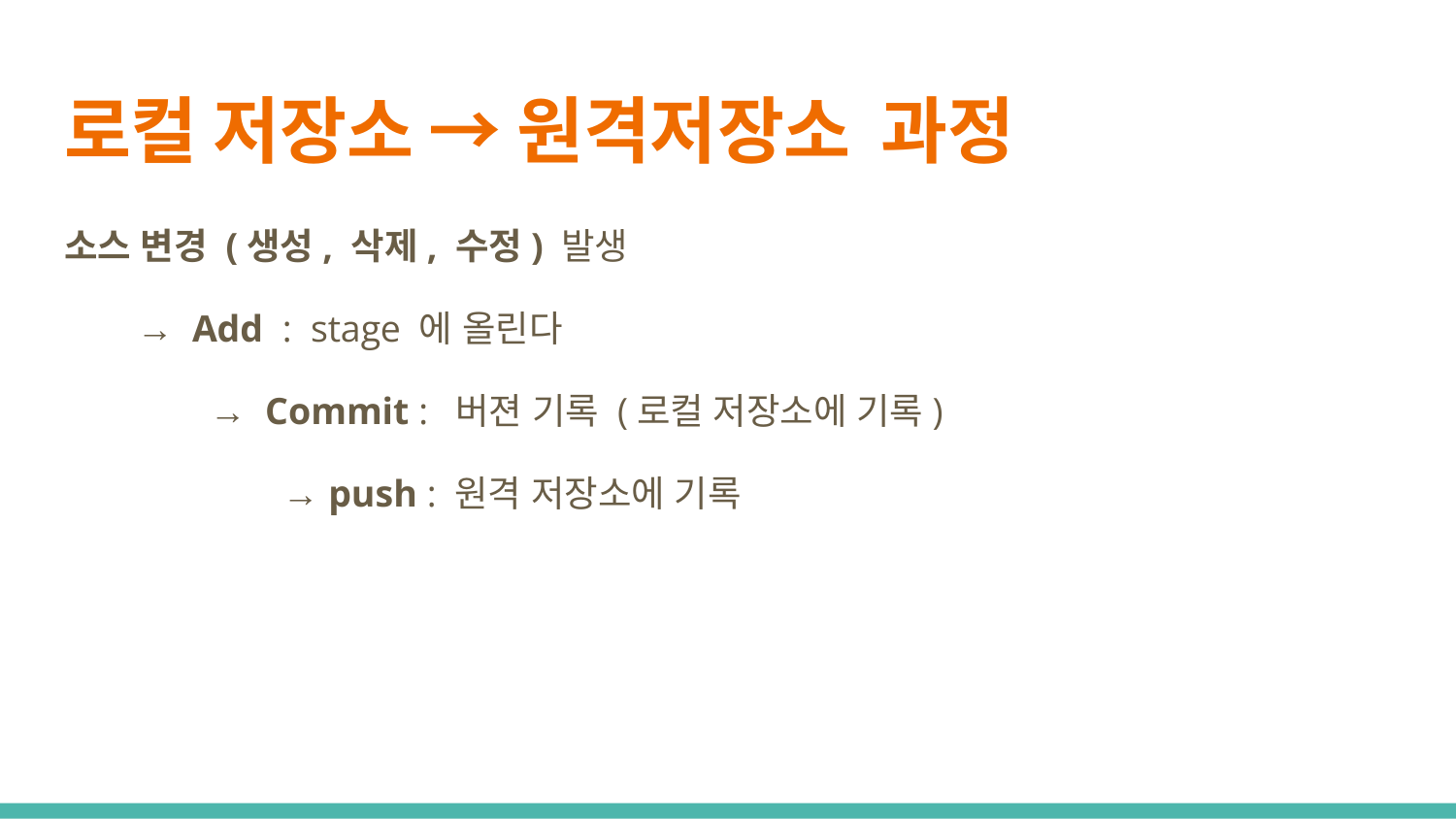

# 로컬 저장소 → 원격저장소  과정
소스 변경 (생성, 삭제, 수정) 발생
→  Add  :  stage 에 올린다
→  Commit :  버젼 기록 (로컬 저장소에 기록)
→ push : 원격 저장소에 기록